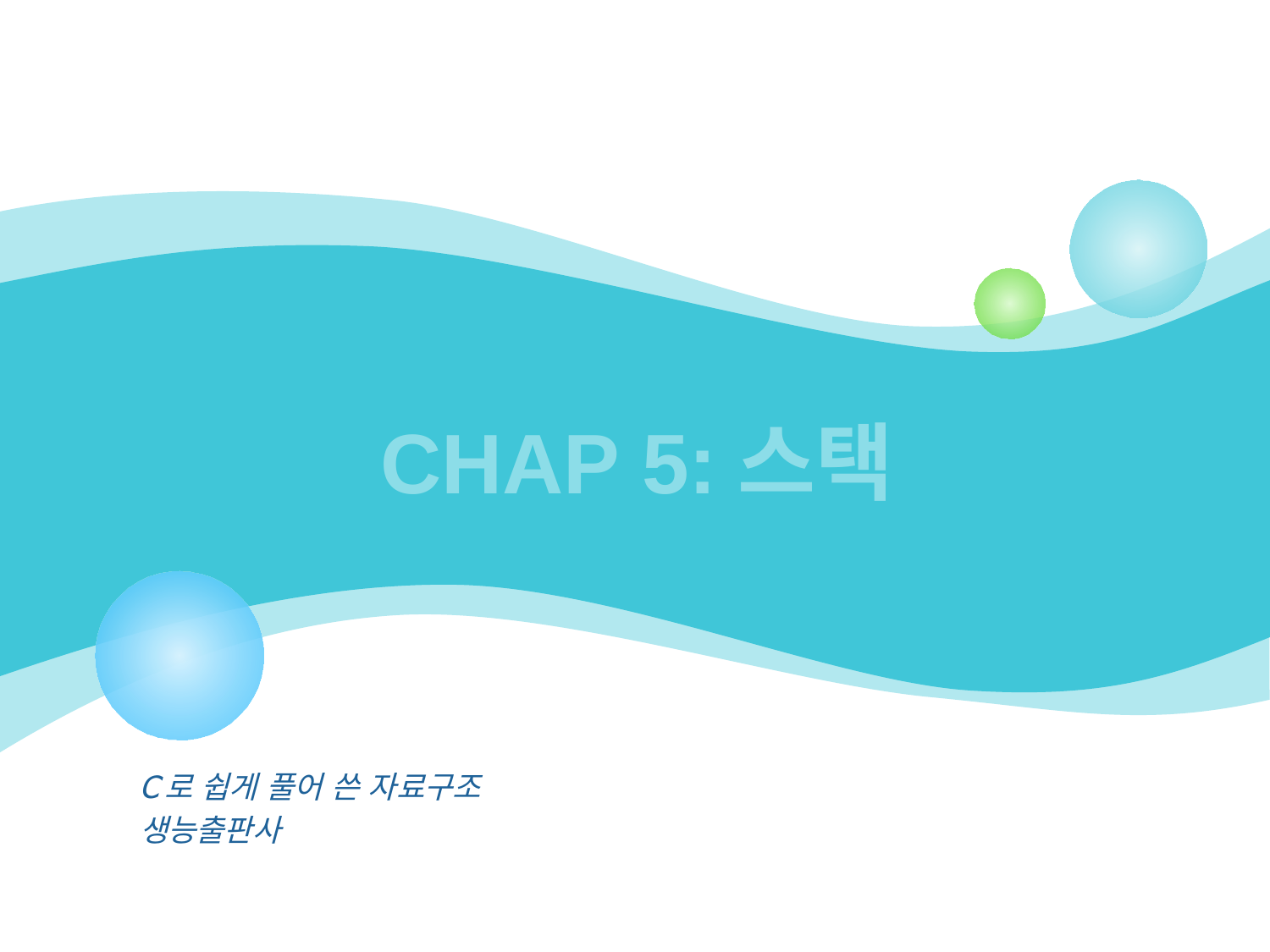

# CHAP 5:스택
C로 쉽게 풀어 쓴 자료구조
생능출판사